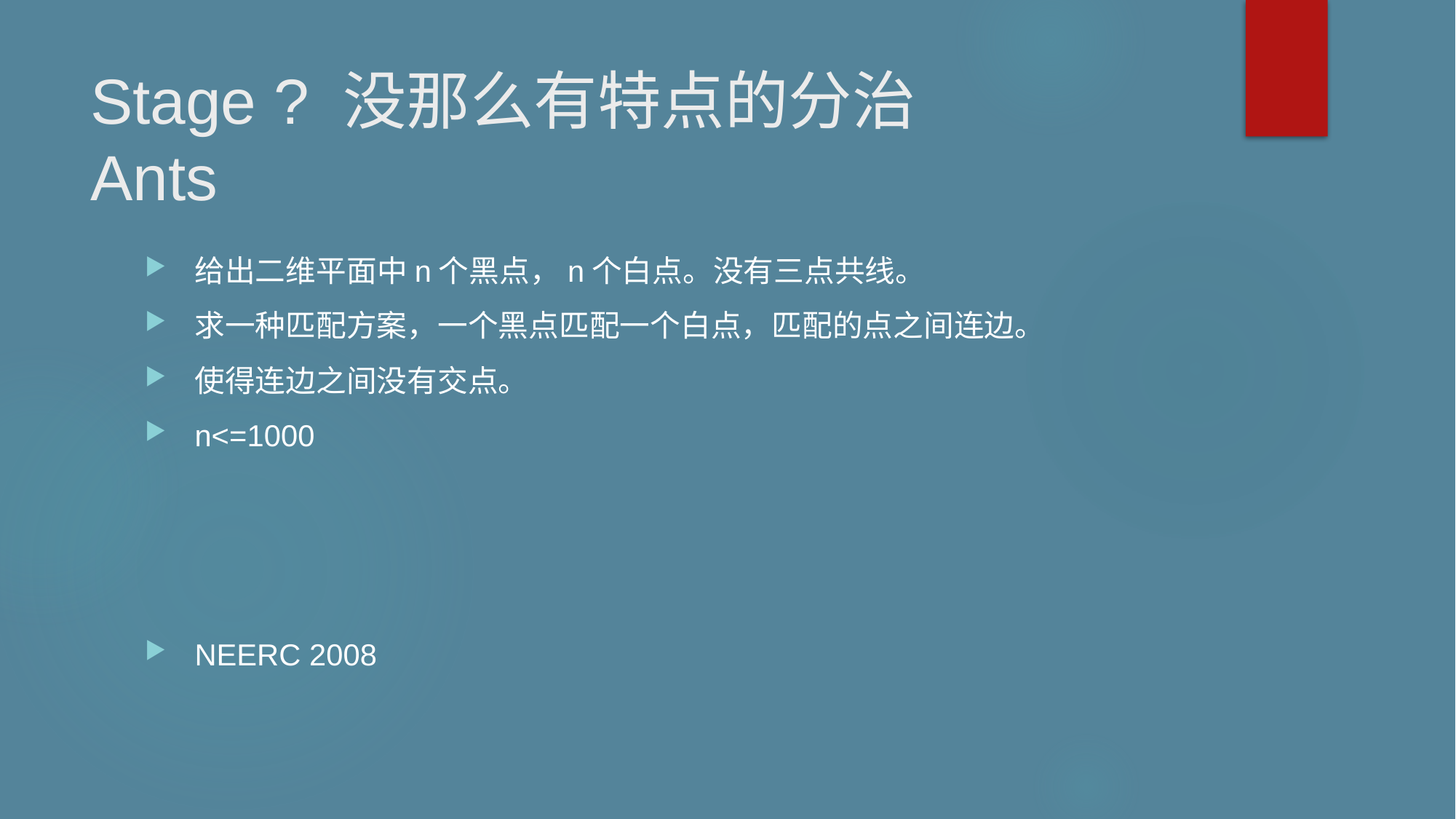

# Stage ? 没那么有特点的分治 Ants
给出二维平面中n个黑点，n个白点。没有三点共线。
求一种匹配方案，一个黑点匹配一个白点，匹配的点之间连边。
使得连边之间没有交点。
n<=1000

NEERC 2008